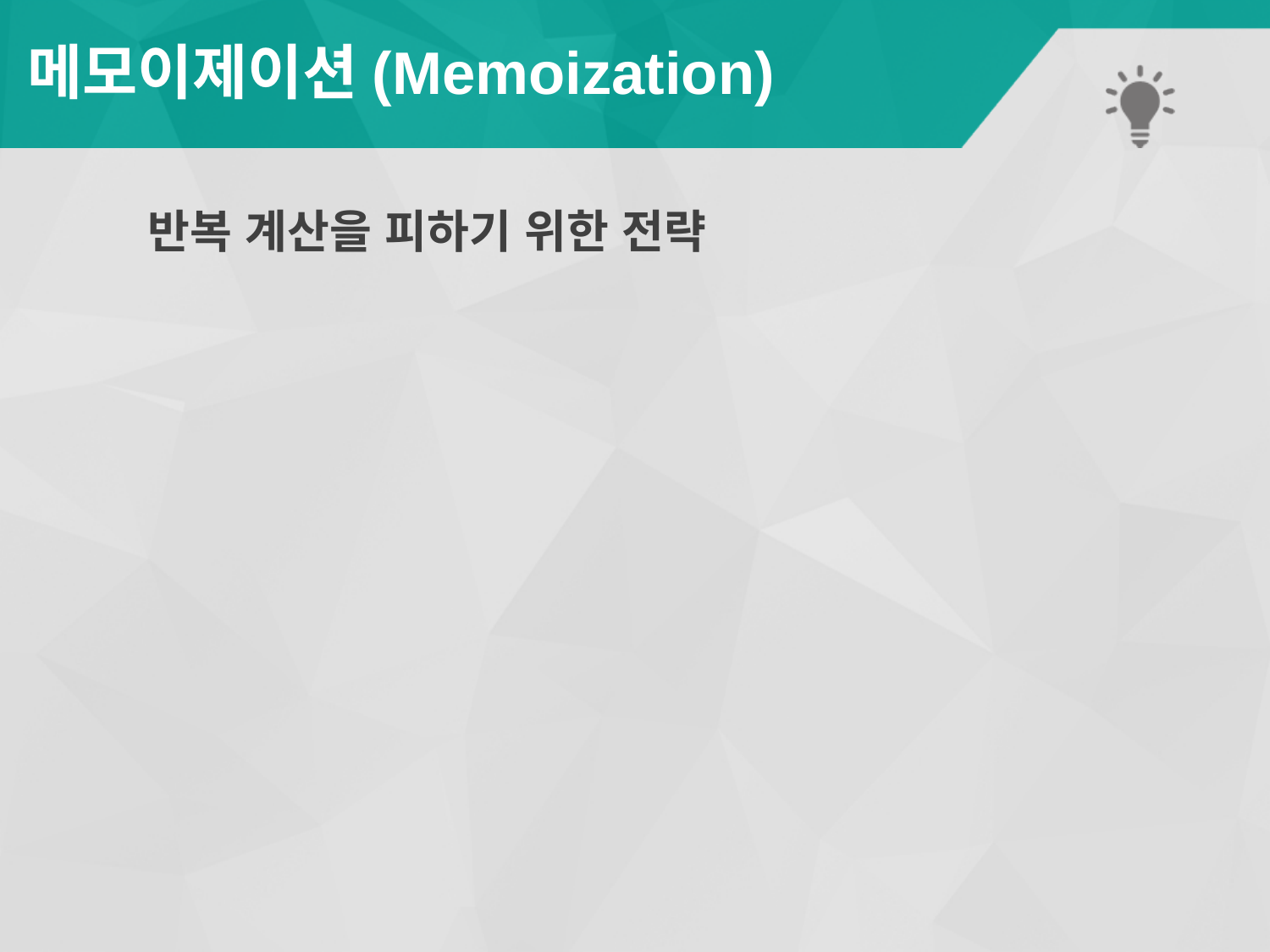

# 메모이제이션(Memoization)
반복 계산을 피하기 위한 전략